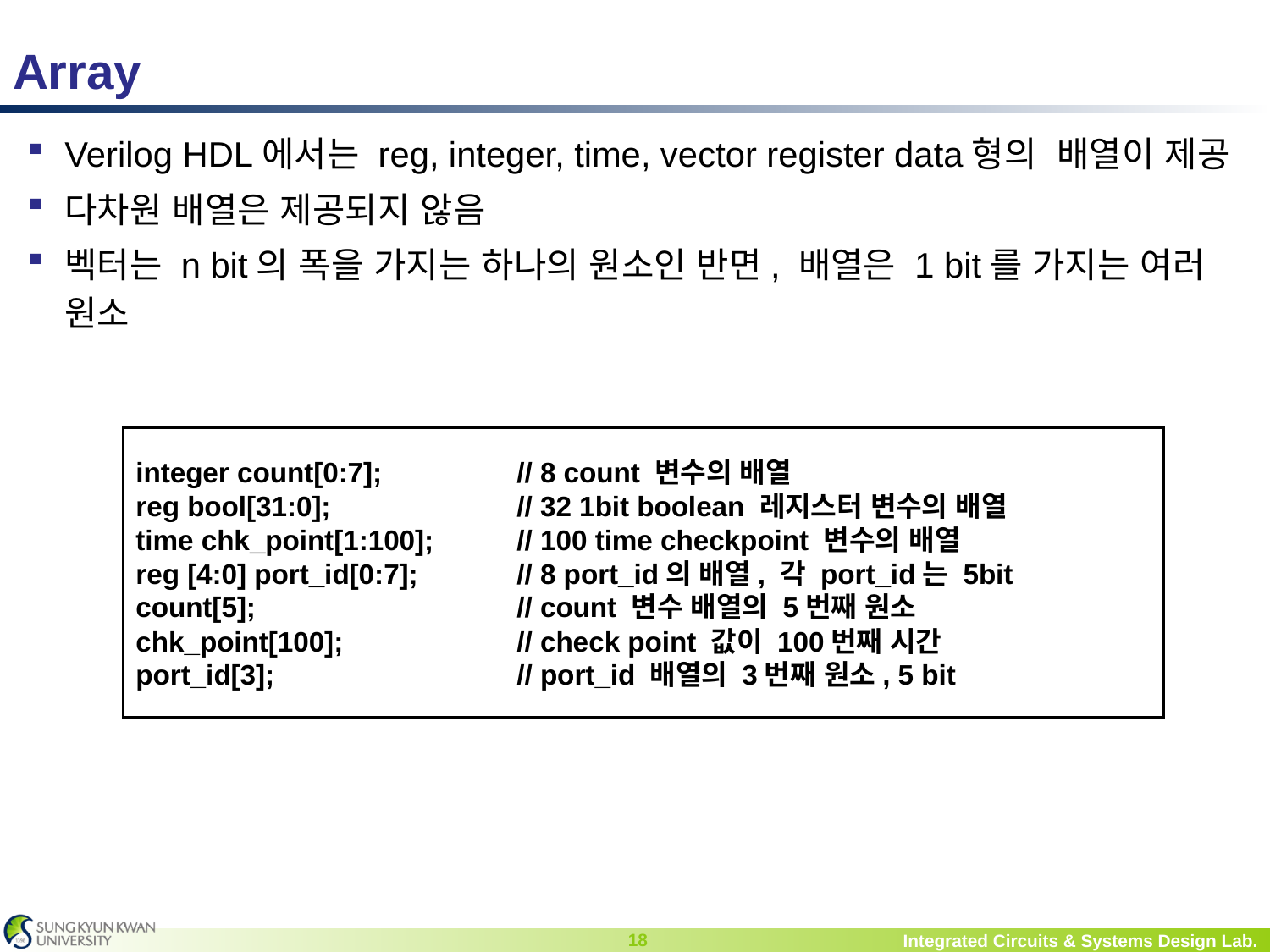

# Array
Verilog HDL에서는 reg, integer, time, vector register data형의  배열이 제공
다차원 배열은 제공되지 않음
벡터는 n bit의 폭을 가지는 하나의 원소인 반면, 배열은 1 bit를 가지는 여러 원소

integer count[0:7];		// 8 count 변수의 배열
reg bool[31:0];		// 32 1bit boolean 레지스터 변수의 배열
time chk_point[1:100];	// 100 time checkpoint 변수의 배열
reg [4:0] port_id[0:7]; 	// 8 port_id의 배열, 각 port_id는 5bit
count[5];			// count 변수 배열의 5번째 원소
chk_point[100];		// check point 값이 100번째 시간
port_id[3];		// port_id 배열의 3번째 원소, 5 bit